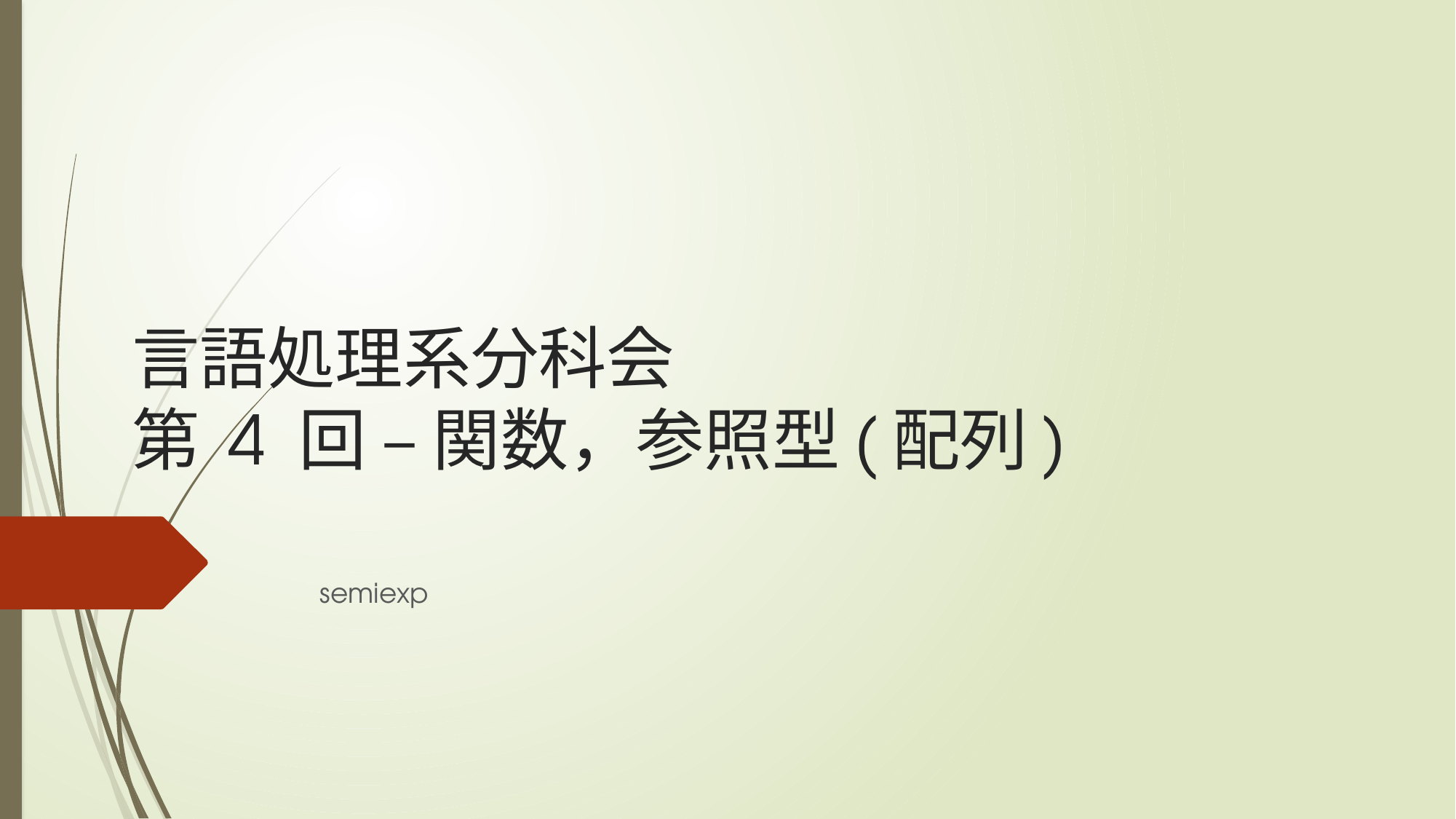

# 言語処理系分科会 第 4 回 – 関数，参照型(配列)
semiexp